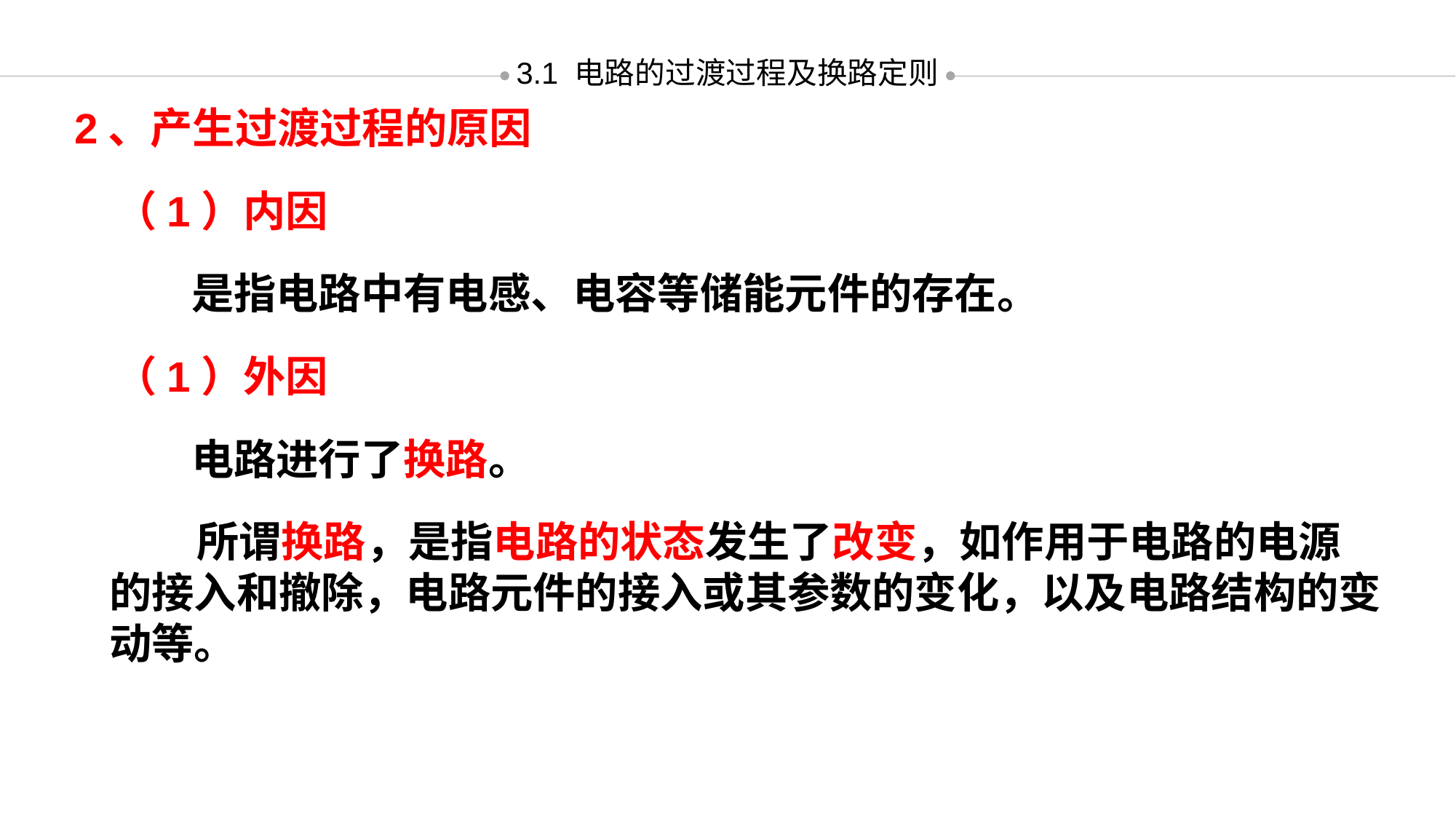

3.1 电路的过渡过程及换路定则
2、产生过渡过程的原因
   （1）内因
           是指电路中有电感、电容等储能元件的存在。
   （1）外因
           电路进行了换路。
        所谓换路，是指电路的状态发生了改变，如作用于电路的电源的接入和撤除，电路元件的接入或其参数的变化，以及电路结构的变动等。